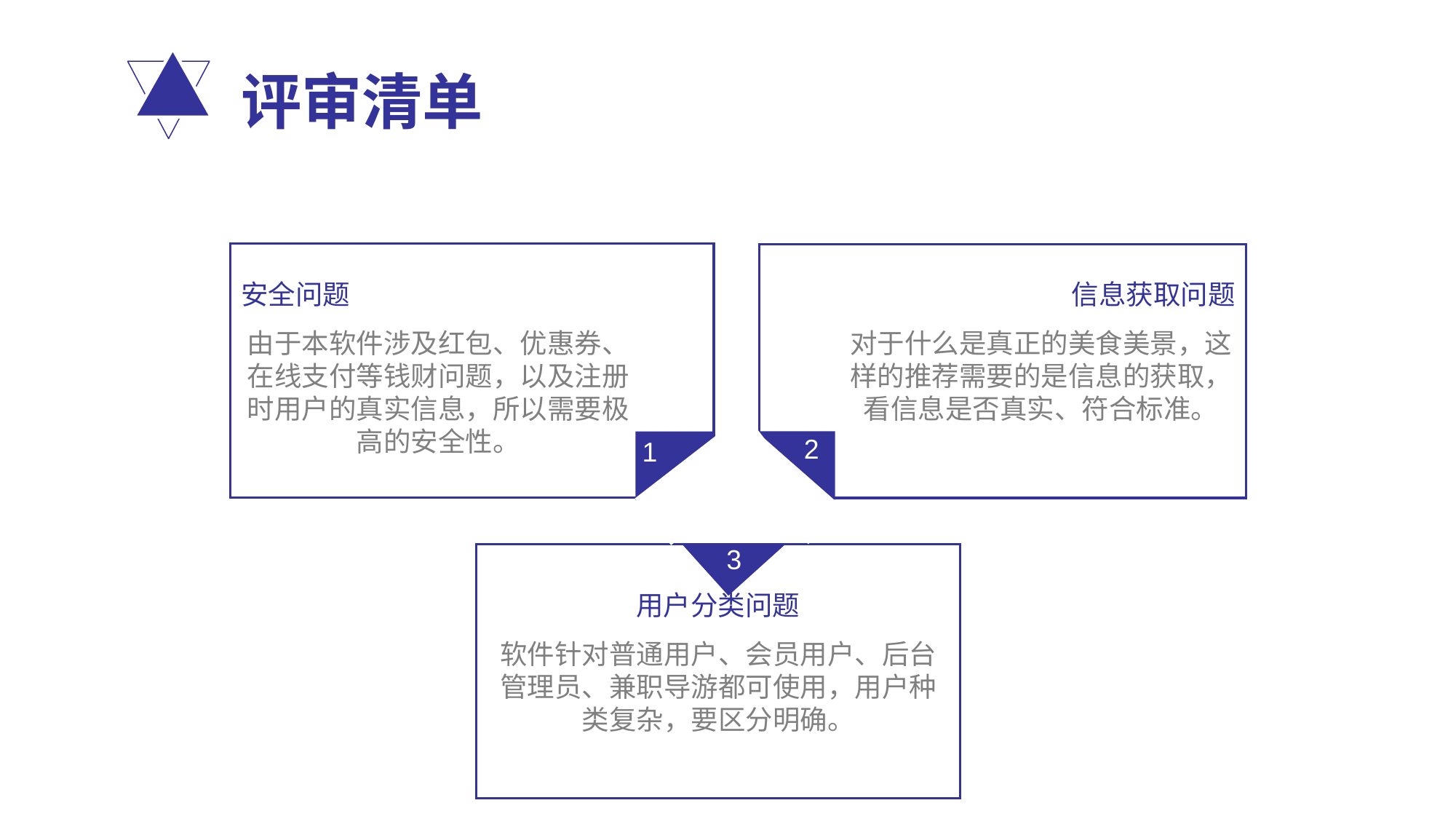

评审清单

安全问题
由于本软件涉及红包、优惠券、在线支付等钱财问题，以及注册时用户的真实信息，所以需要极高的安全性。
1

信息获取问题
对于什么是真正的美食美景，这样的推荐需要的是信息的获取，看信息是否真实、符合标准。
2

3

用户分类问题
软件针对普通用户、会员用户、后台管理员、兼职导游都可使用，用户种类复杂，要区分明确。